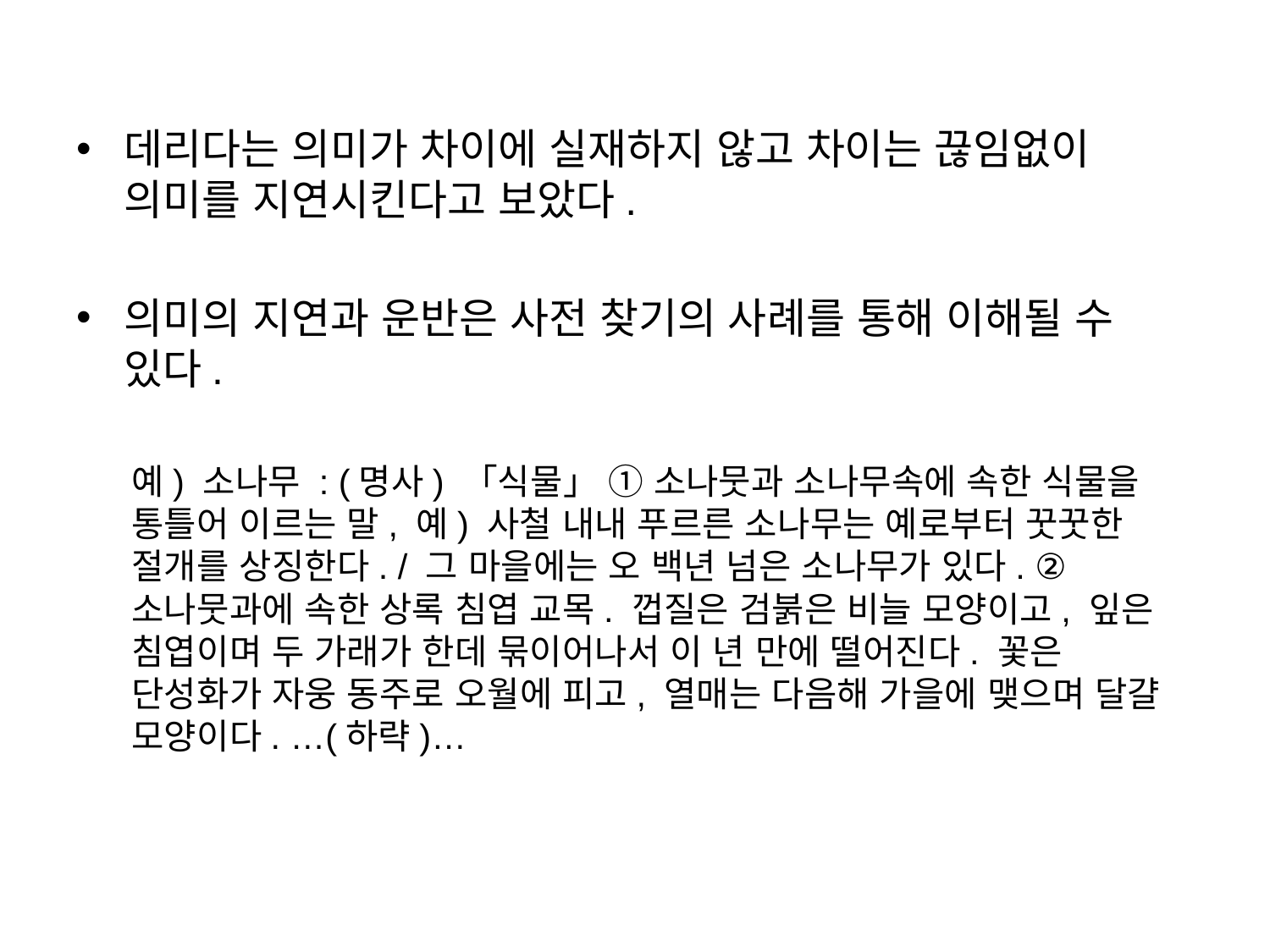

데리다는 의미가 차이에 실재하지 않고 차이는 끊임없이 의미를 지연시킨다고 보았다.

의미의 지연과 운반은 사전 찾기의 사례를 통해 이해될 수 있다.

예) 소나무 : (명사) 「식물」 ① 소나뭇과 소나무속에 속한 식물을 통틀어 이르는 말, 예) 사철 내내 푸르른 소나무는 예로부터 꿋꿋한 절개를 상징한다. / 그 마을에는 오 백년 넘은 소나무가 있다. ② 소나뭇과에 속한 상록 침엽 교목. 껍질은 검붉은 비늘 모양이고, 잎은 침엽이며 두 가래가 한데 묶이어나서 이 년 만에 떨어진다. 꽃은 단성화가 자웅 동주로 오월에 피고, 열매는 다음해 가을에 맺으며 달걀 모양이다. …(하략)…